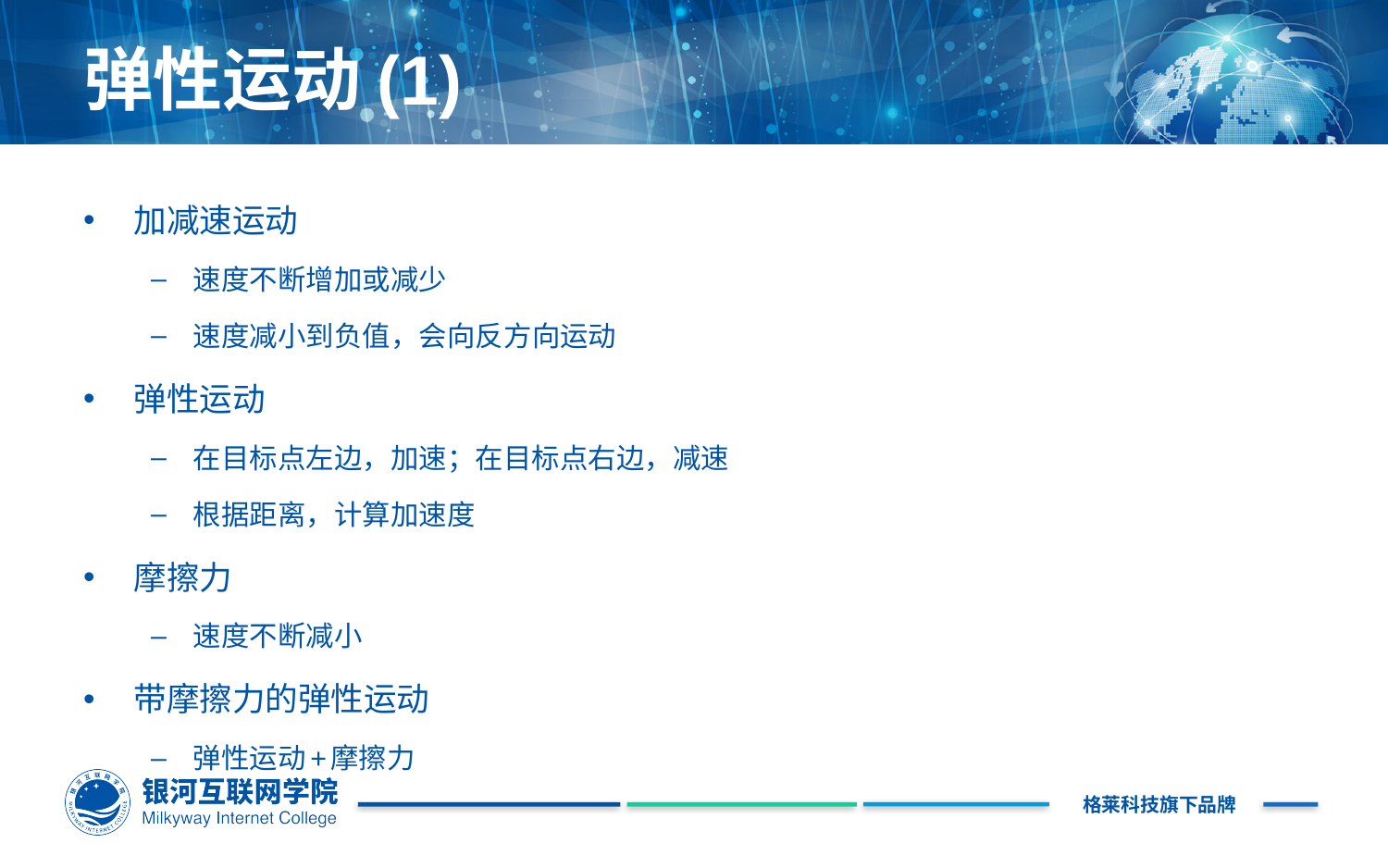

# 弹性运动(1)
加减速运动
速度不断增加或减少
速度减小到负值，会向反方向运动
弹性运动
在目标点左边，加速；在目标点右边，减速
根据距离，计算加速度
摩擦力
速度不断减小
带摩擦力的弹性运动
弹性运动+摩擦力